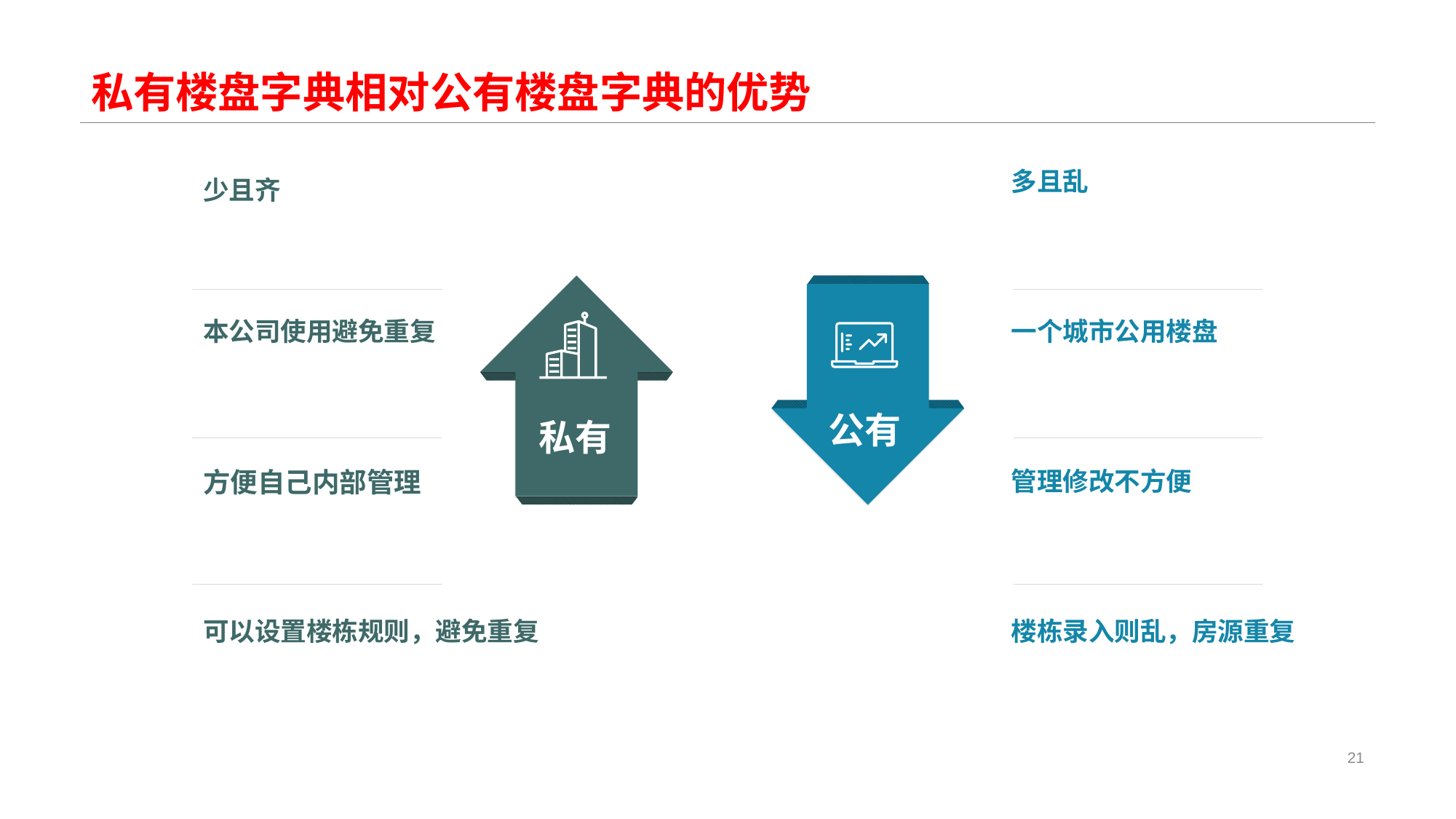

# 私有楼盘字典相对公有楼盘字典的优势
多且乱
少且齐

私有

公有

本公司使用避免重复
一个城市公用楼盘
方便自己内部管理
管理修改不方便
可以设置楼栋规则，避免重复
楼栋录入则乱，房源重复
21